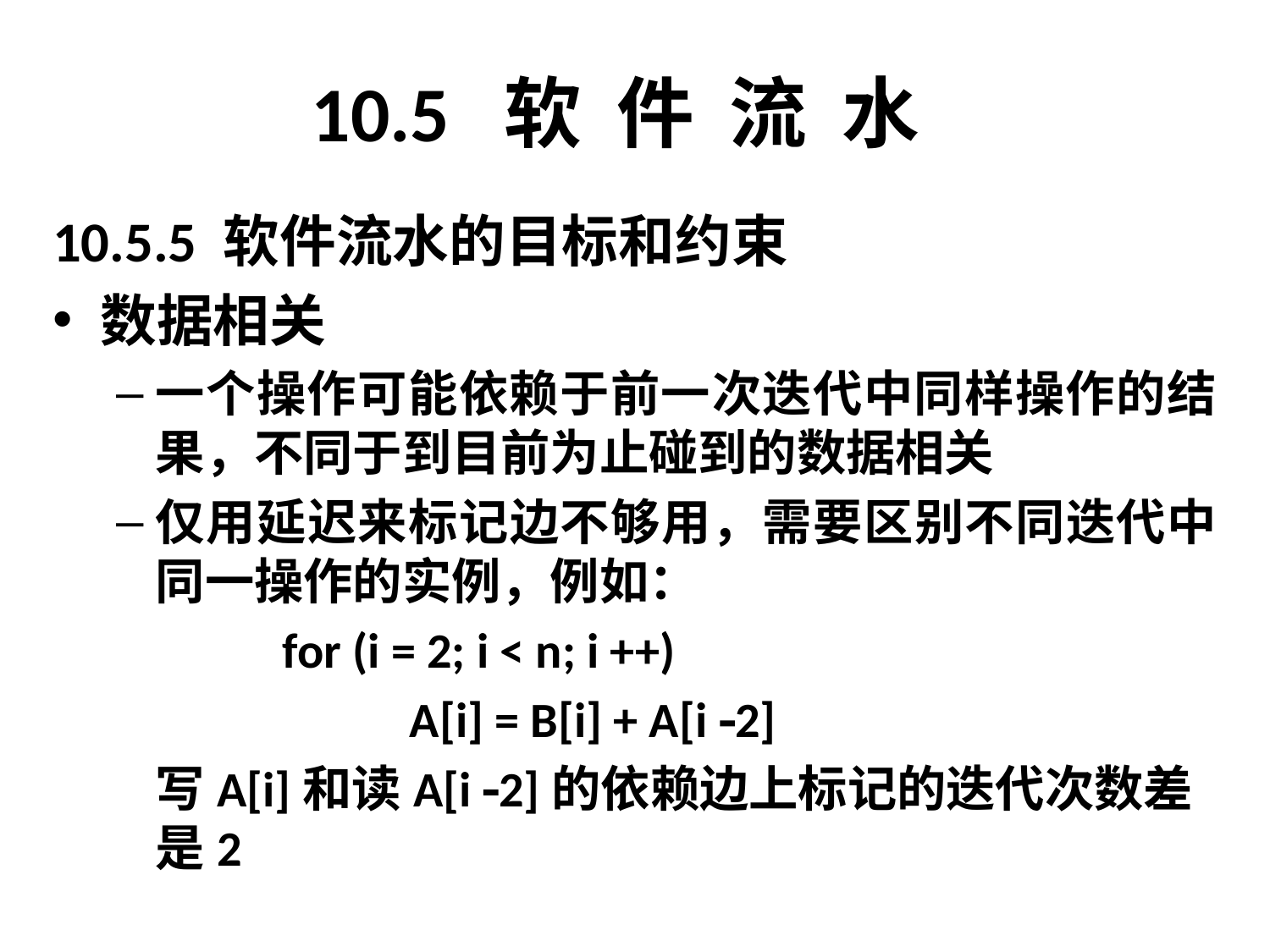

# 10.5  软  件  流  水
10.5.5 软件流水的目标和约束
数据相关
一个操作可能依赖于前一次迭代中同样操作的结果，不同于到目前为止碰到的数据相关
仅用延迟来标记边不够用，需要区别不同迭代中同一操作的实例，例如：
		for (i = 2; i < n; i ++)
			A[i] = B[i] + A[i −2]
	写A[i]和读A[i −2]的依赖边上标记的迭代次数差是2